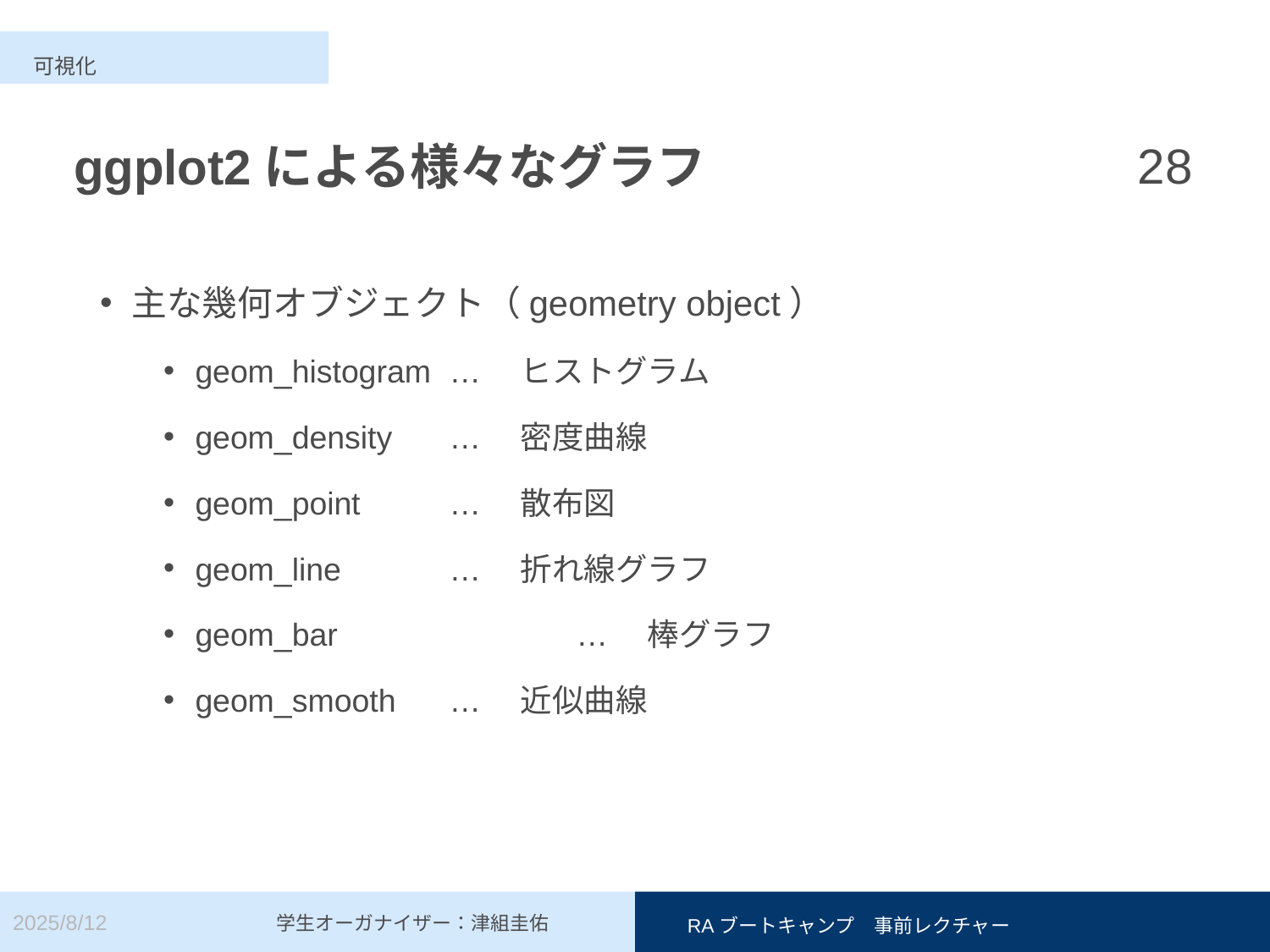

可視化
28
# ggplot2による様々なグラフ
主な幾何オブジェクト（geometry object）
geom_histogram	…　ヒストグラム
geom_density	…　密度曲線
geom_point	…　散布図
geom_line	…　折れ線グラフ
geom_bar		…　棒グラフ
geom_smooth	…　近似曲線
2025/8/12
　RAブートキャンプ　事前レクチャー